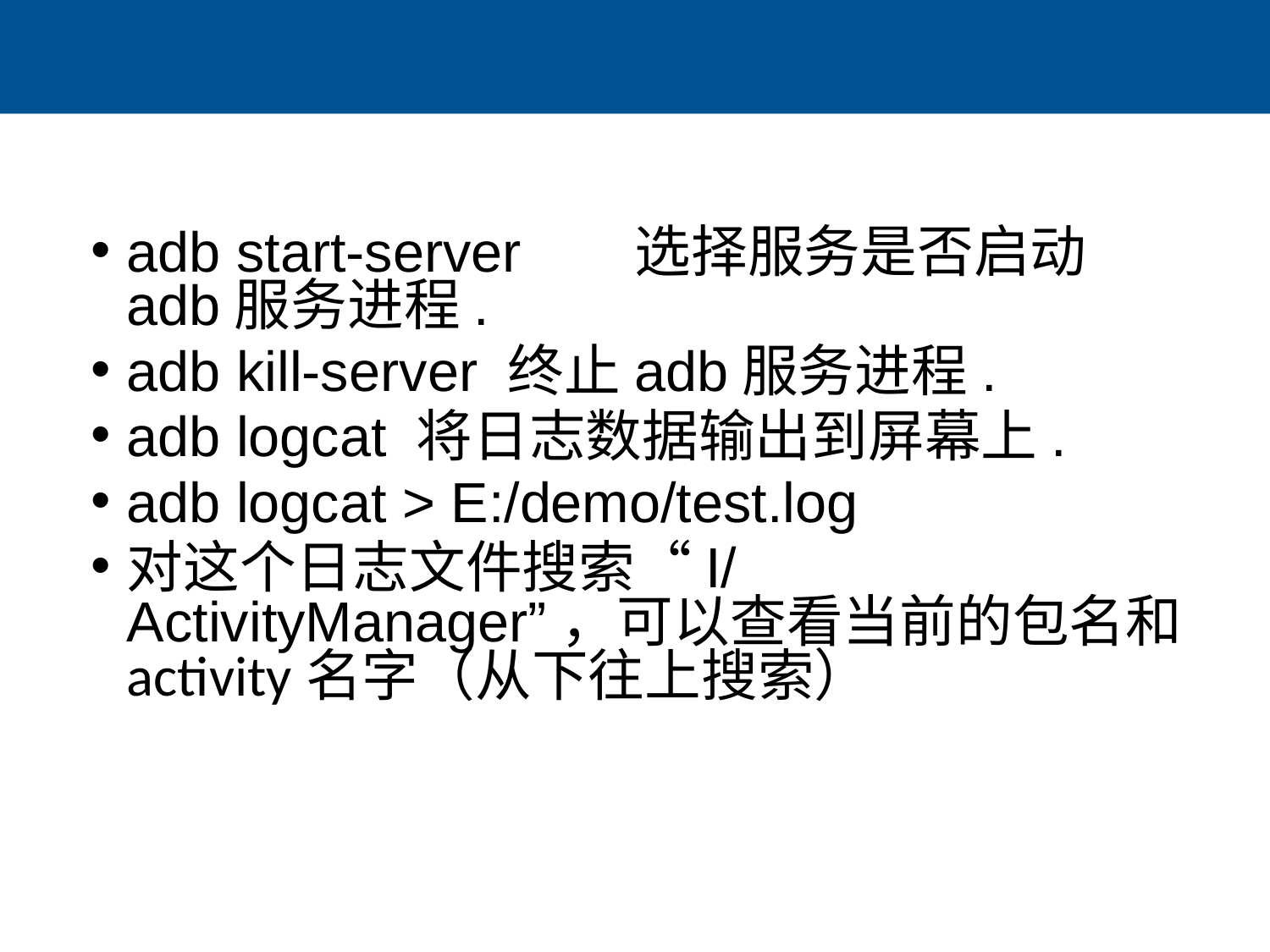

#
adb start-server	选择服务是否启动adb服务进程.
adb kill-server	终止adb服务进程.
adb logcat 将日志数据输出到屏幕上.
adb logcat > E:/demo/test.log
对这个日志文件搜索“I/ActivityManager”，可以查看当前的包名和activity名字（从下往上搜索）